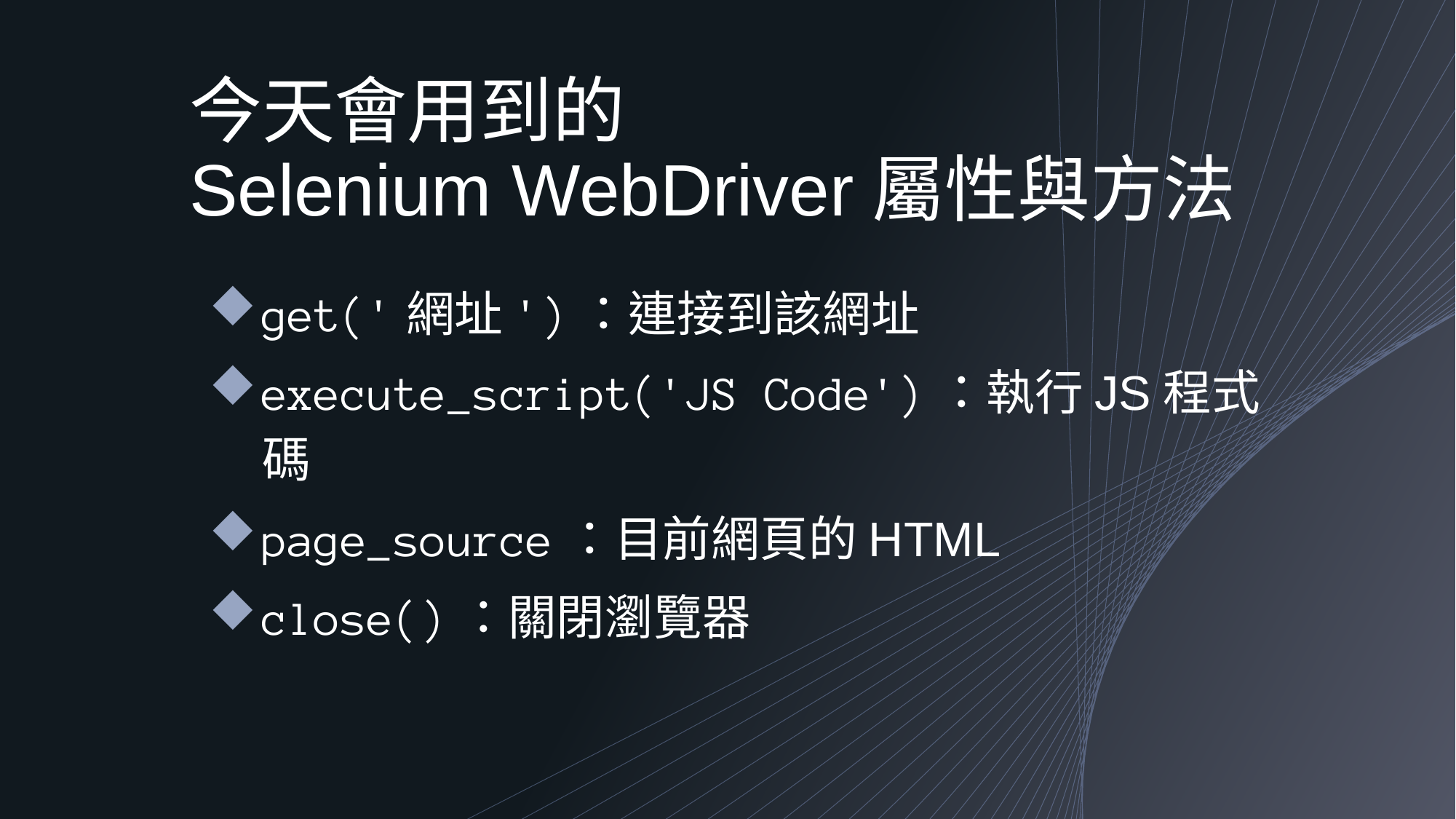

# 今天會用到的 Selenium WebDriver屬性與方法
get('網址')：連接到該網址
execute_script('JS Code')：執行JS程式碼
page_source：目前網頁的HTML
close()：關閉瀏覽器